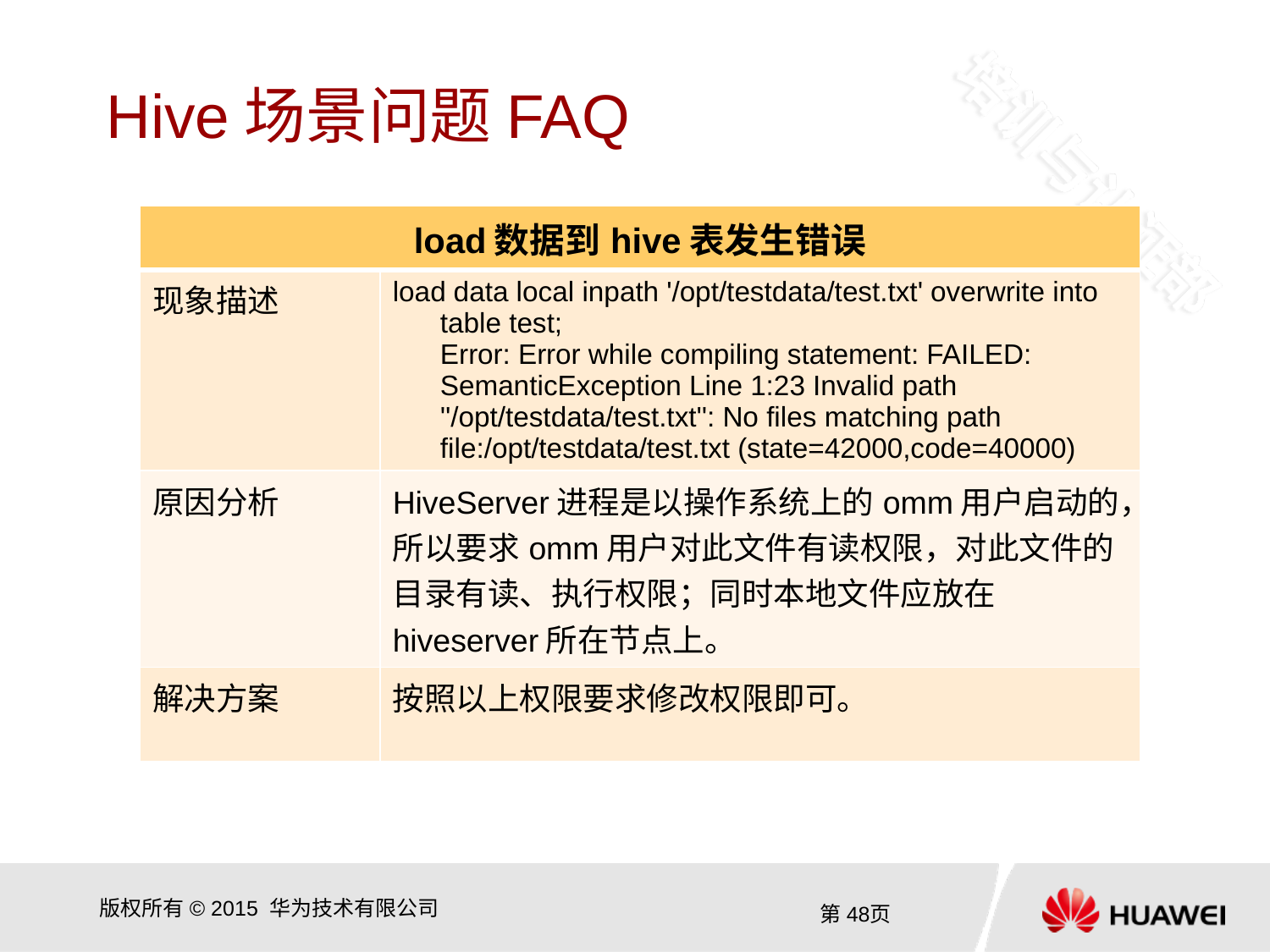

# Hive场景问题FAQ
| load数据到hive表发生错误 |  |
| --- | --- |
| 现象描述 | load data local inpath '/opt/testdata/test.txt' overwrite into table test; Error: Error while compiling statement: FAILED: SemanticException Line 1:23 Invalid path ''/opt/testdata/test.txt'': No files matching path file:/opt/testdata/test.txt (state=42000,code=40000) |
| 原因分析 | HiveServer进程是以操作系统上的omm用户启动的，所以要求omm用户对此文件有读权限，对此文件的目录有读、执行权限；同时本地文件应放在hiveserver所在节点上。 |
| 解决方案 | 按照以上权限要求修改权限即可。 |